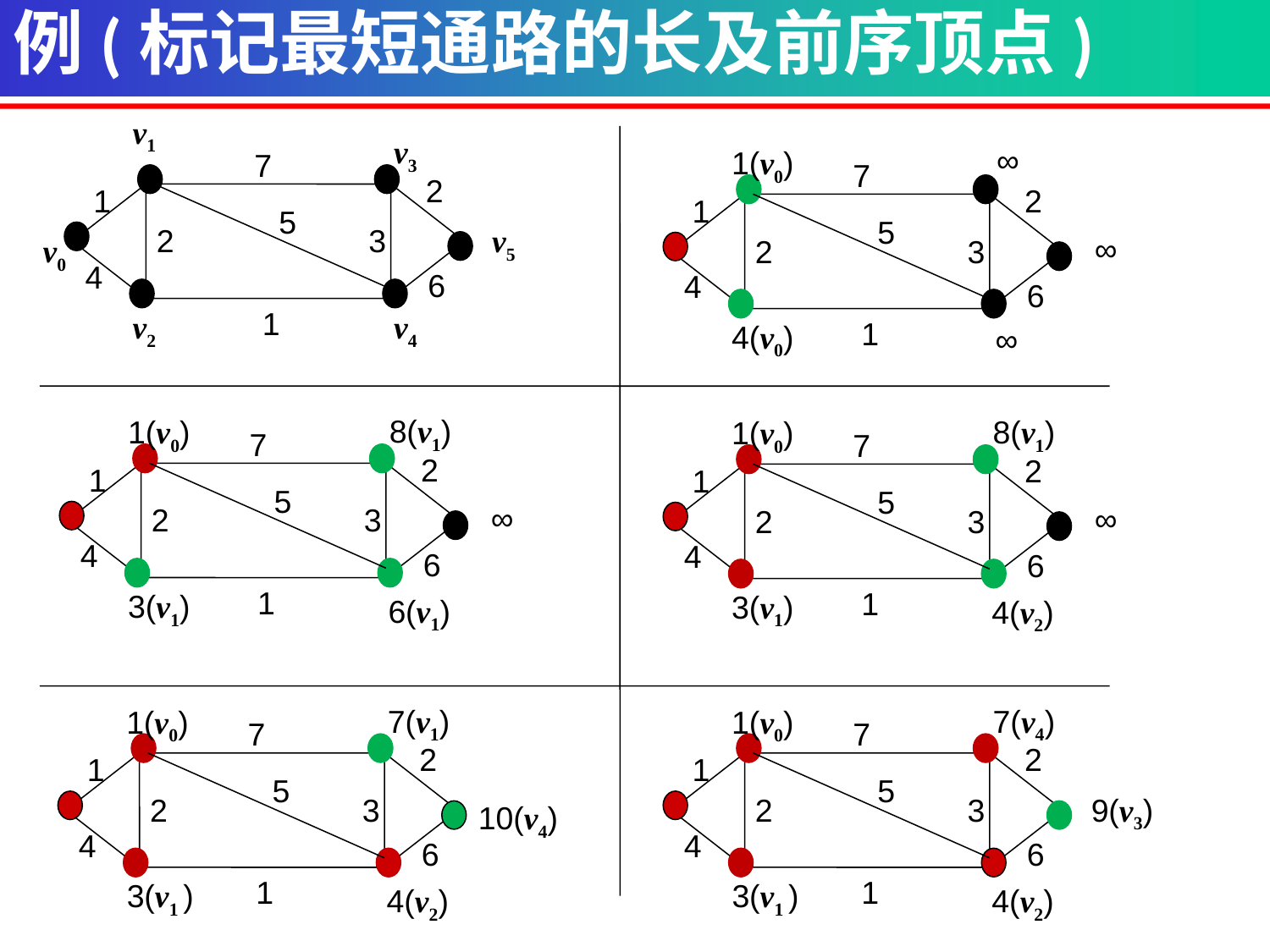

例(标记最短通路的长及前序顶点)
v1
v3
7
2

1

5
2
3
v5

v0

4
6

1

v2
v4

∞
1(v0)
7
2

1

5
∞
2
3

4
6

1

4(v0)
∞

8(v1)
1(v0)
7
2

1

5
∞
2
3

4
6

1

3(v1)
6(v1)
8(v1)
1(v0)
7
2

1

5
∞
2
3

4
6

1

3(v1)
4(v2)

7(v1)
1(v0)
7
2

1

5
2
3

10(v4)

4
6

1

3(v1 )
4(v2)
7(v4)
1(v0)
7
2

1

5
2
3
9(v3)

4
6

1

3(v1 )
4(v2)